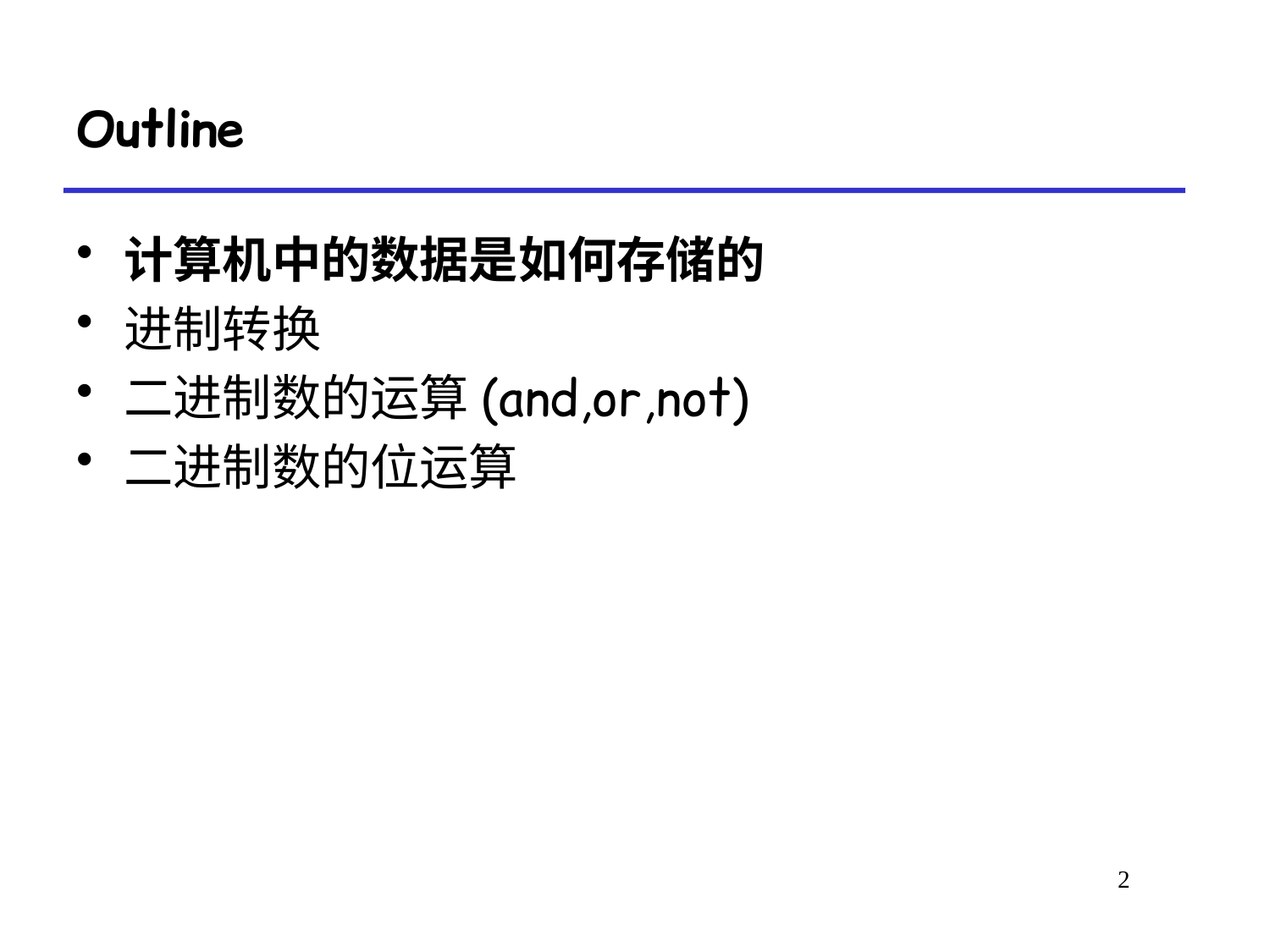

# Outline
计算机中的数据是如何存储的
进制转换
二进制数的运算(and,or,not)
二进制数的位运算
2